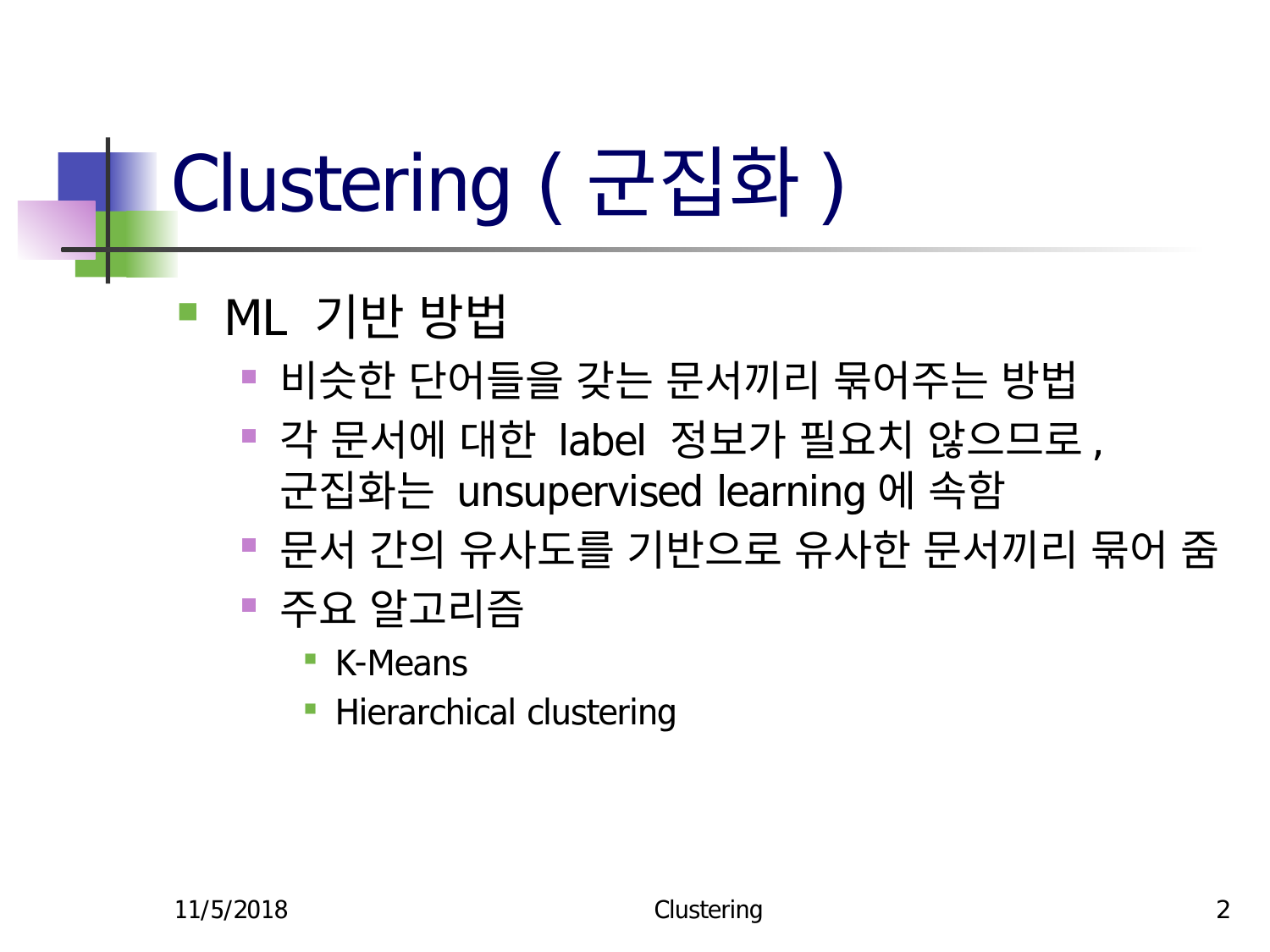

# Clustering (군집화)
ML 기반 방법
비슷한 단어들을 갖는 문서끼리 묶어주는 방법
각 문서에 대한 label 정보가 필요치 않으므로, 군집화는 unsupervised learning에 속함
문서 간의 유사도를 기반으로 유사한 문서끼리 묶어 줌
주요 알고리즘
K-Means
Hierarchical clustering
11/5/2018
Clustering
2